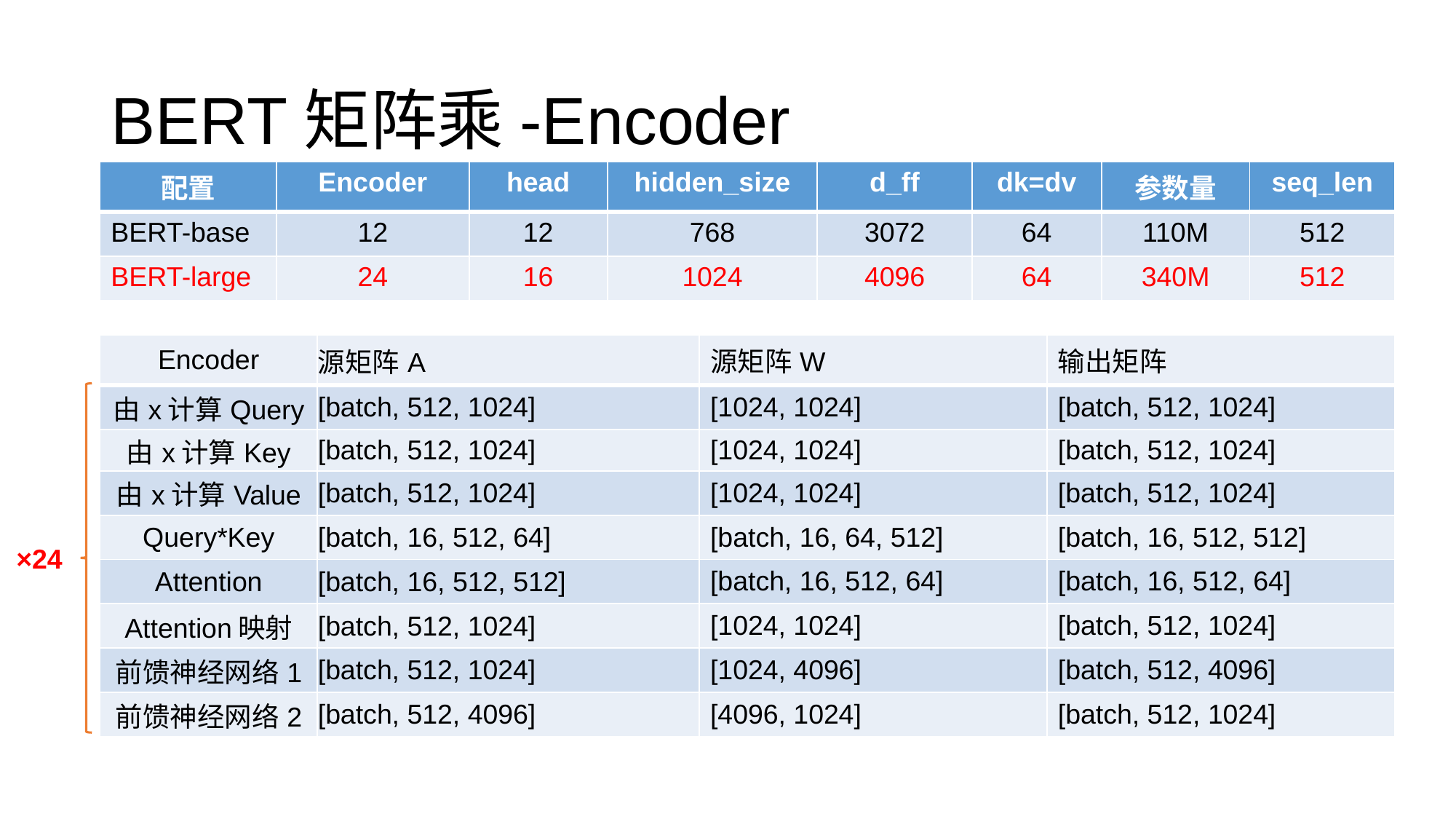

# BERT矩阵乘-Encoder
| 配置 | Encoder | head | hidden\_size | d\_ff | dk=dv | 参数量 | seq\_len |
| --- | --- | --- | --- | --- | --- | --- | --- |
| BERT-base | 12 | 12 | 768 | 3072 | 64 | 110M | 512 |
| BERT-large | 24 | 16 | 1024 | 4096 | 64 | 340M | 512 |
| Encoder | 源矩阵A | 源矩阵W | 输出矩阵 |
| --- | --- | --- | --- |
| 由x计算Query | [batch, 512, 1024] | [1024, 1024] | [batch, 512, 1024] |
| 由x计算Key | [batch, 512, 1024] | [1024, 1024] | [batch, 512, 1024] |
| 由x计算Value | [batch, 512, 1024] | [1024, 1024] | [batch, 512, 1024] |
| Query\*Key | [batch, 16, 512, 64] | [batch, 16, 64, 512] | [batch, 16, 512, 512] |
| Attention | [batch, 16, 512, 512] | [batch, 16, 512, 64] | [batch, 16, 512, 64] |
| Attention映射 | [batch, 512, 1024] | [1024, 1024] | [batch, 512, 1024] |
| 前馈神经网络1 | [batch, 512, 1024] | [1024, 4096] | [batch, 512, 4096] |
| 前馈神经网络2 | [batch, 512, 4096] | [4096, 1024] | [batch, 512, 1024] |

×24